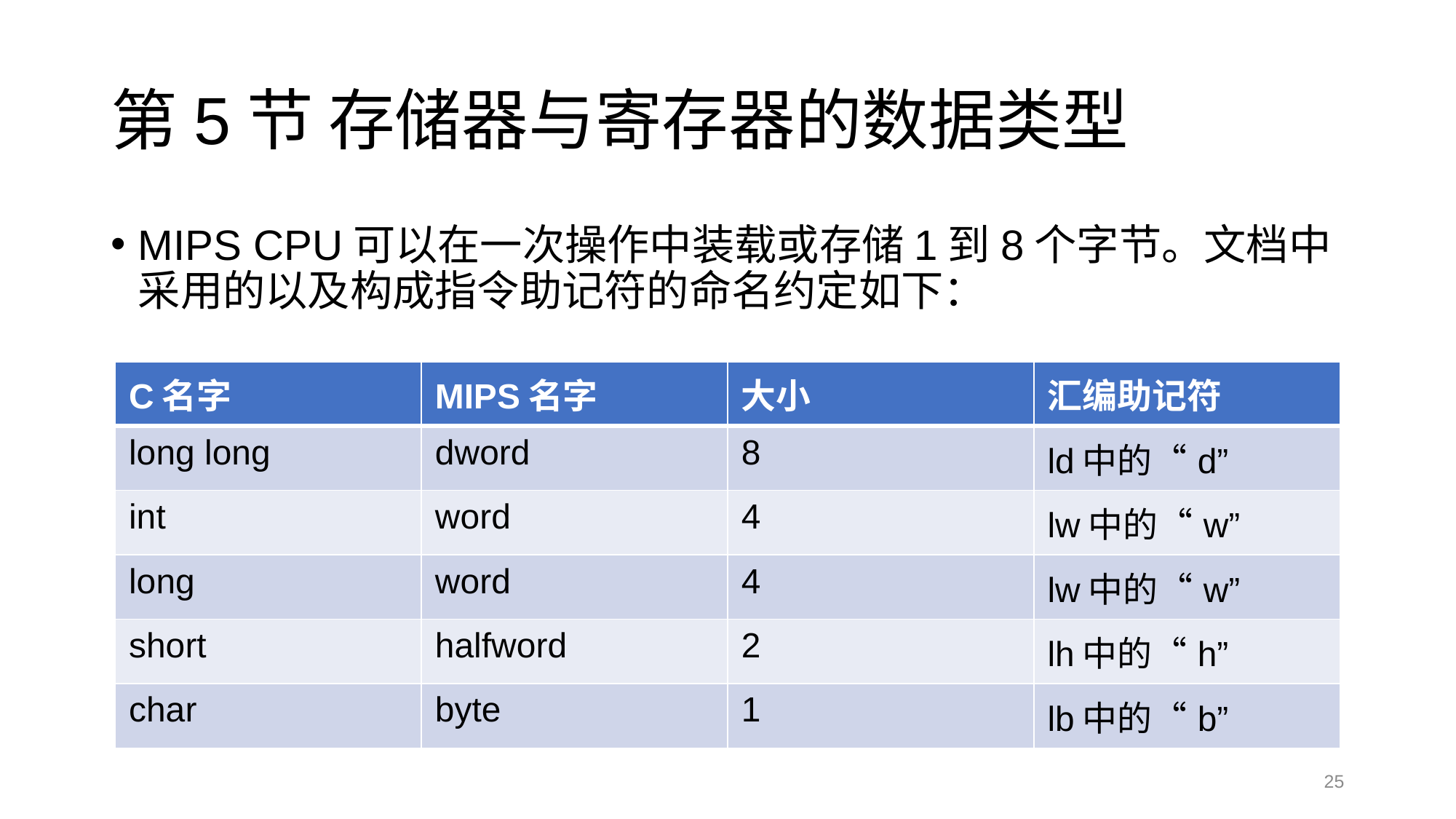

# 第5节 存储器与寄存器的数据类型
MIPS CPU可以在一次操作中装载或存储1到8个字节。文档中采用的以及构成指令助记符的命名约定如下：
| C名字 | MIPS名字 | 大小 | 汇编助记符 |
| --- | --- | --- | --- |
| long long | dword | 8 | ld中的“d” |
| int | word | 4 | lw中的“w” |
| long | word | 4 | lw中的“w” |
| short | halfword | 2 | lh中的“h” |
| char | byte | 1 | lb中的“b” |
25